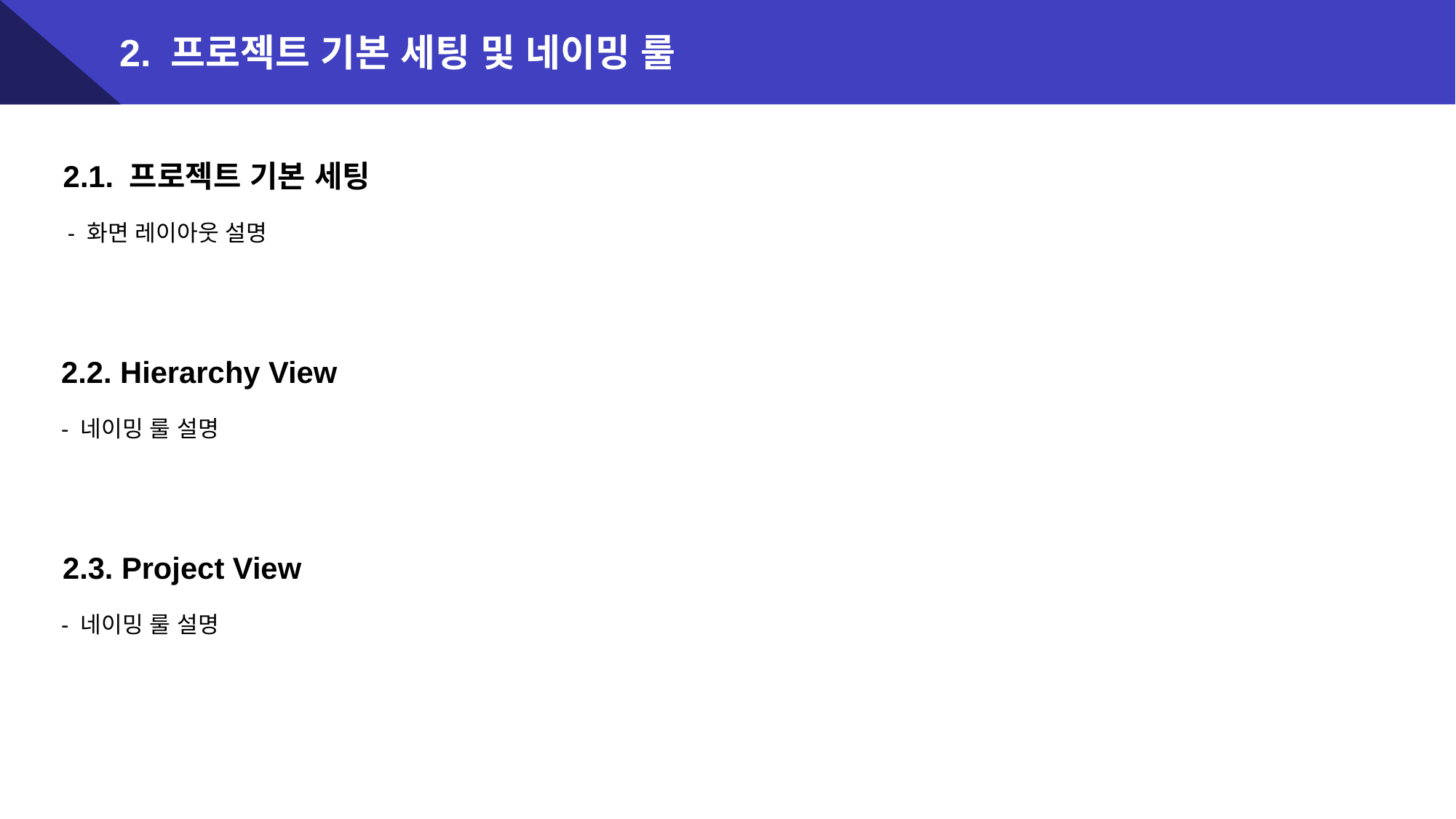

2. 프로젝트 기본 세팅 및 네이밍 룰
2.1. 프로젝트 기본 세팅
 - 화면 레이아웃 설명
2.2. Hierarchy View
- 네이밍 룰 설명
2.3. Project View
- 네이밍 룰 설명